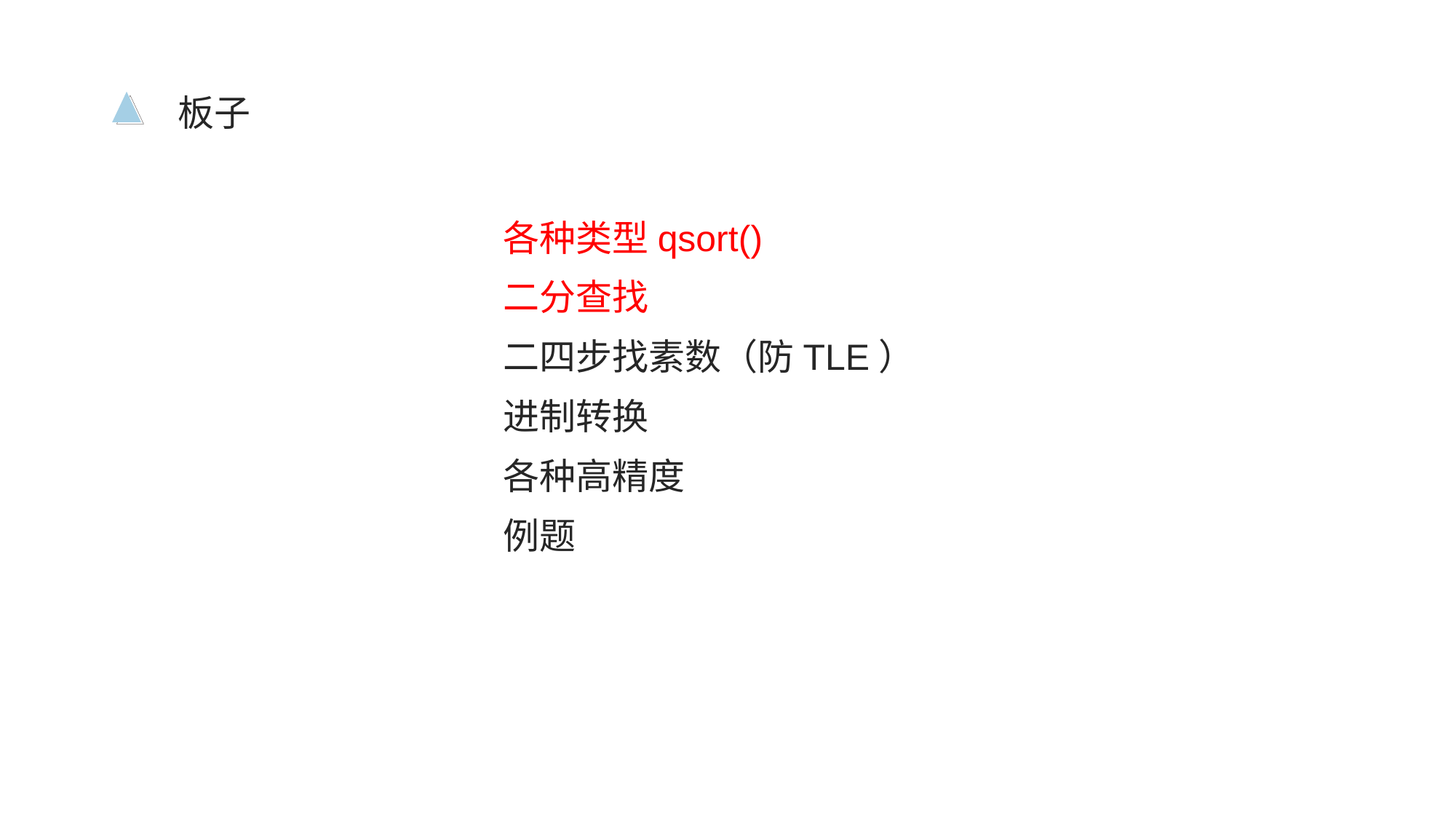

板子

各种类型qsort()
二分查找
二四步找素数（防TLE）
进制转换
各种高精度
例题